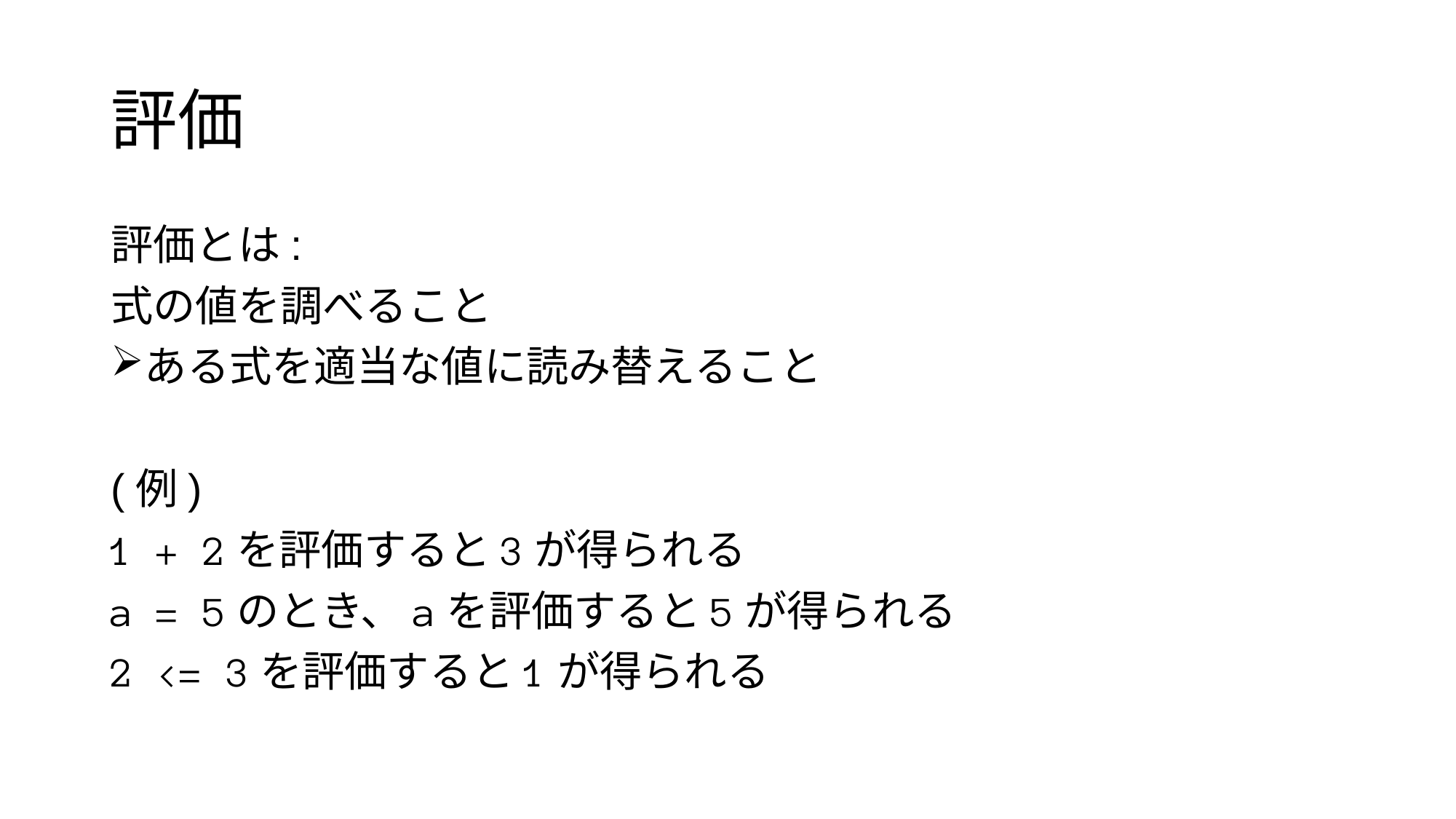

# 評価
評価とは:
式の値を調べること
ある式を適当な値に読み替えること

(例)
1 + 2を評価すると3が得られる
a = 5のとき、aを評価すると5が得られる
2 <= 3を評価すると1が得られる